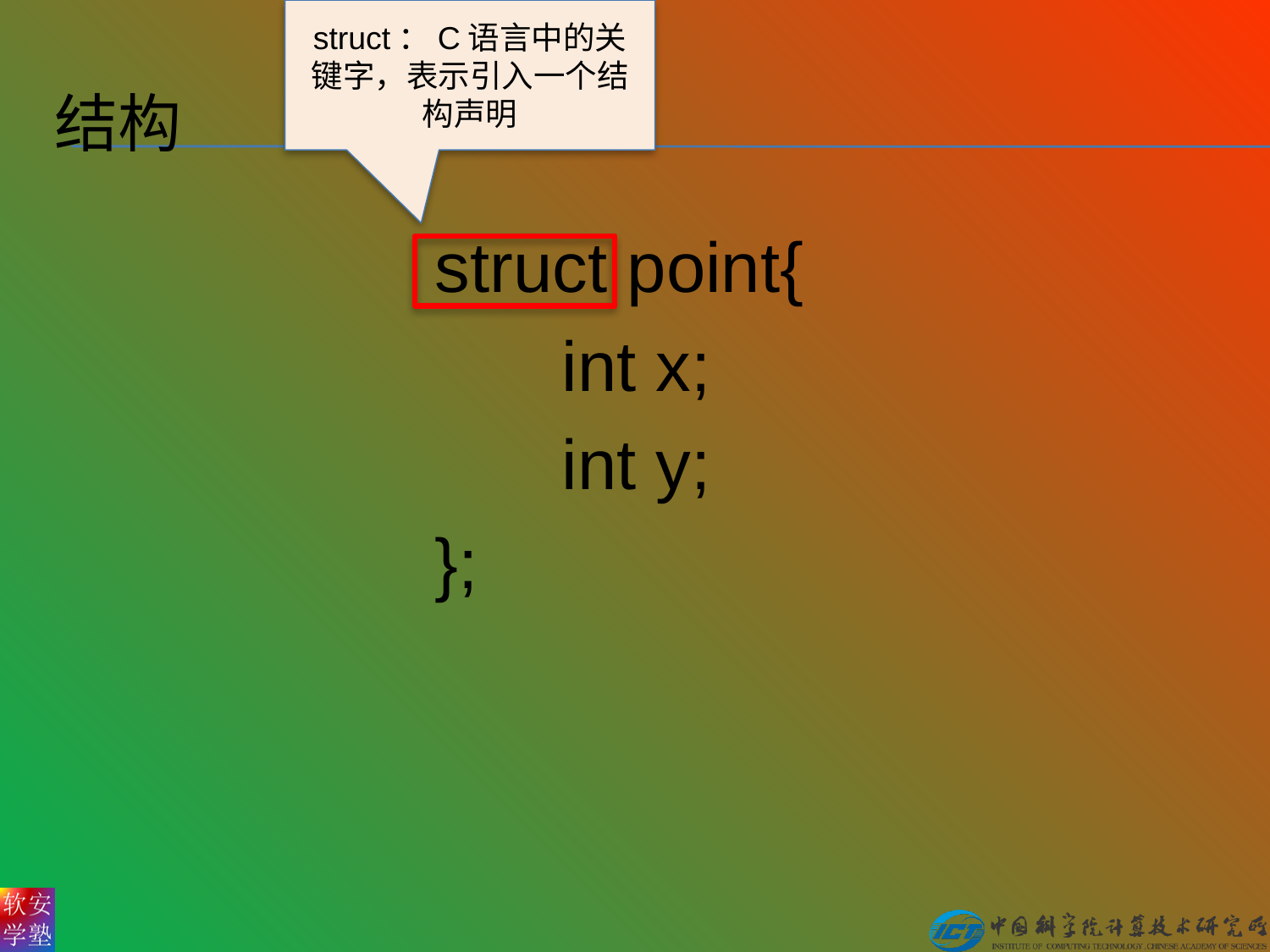

struct：C语言中的关键字，表示引入一个结构声明

# 结构
struct point{
	int x;
	int y;
};